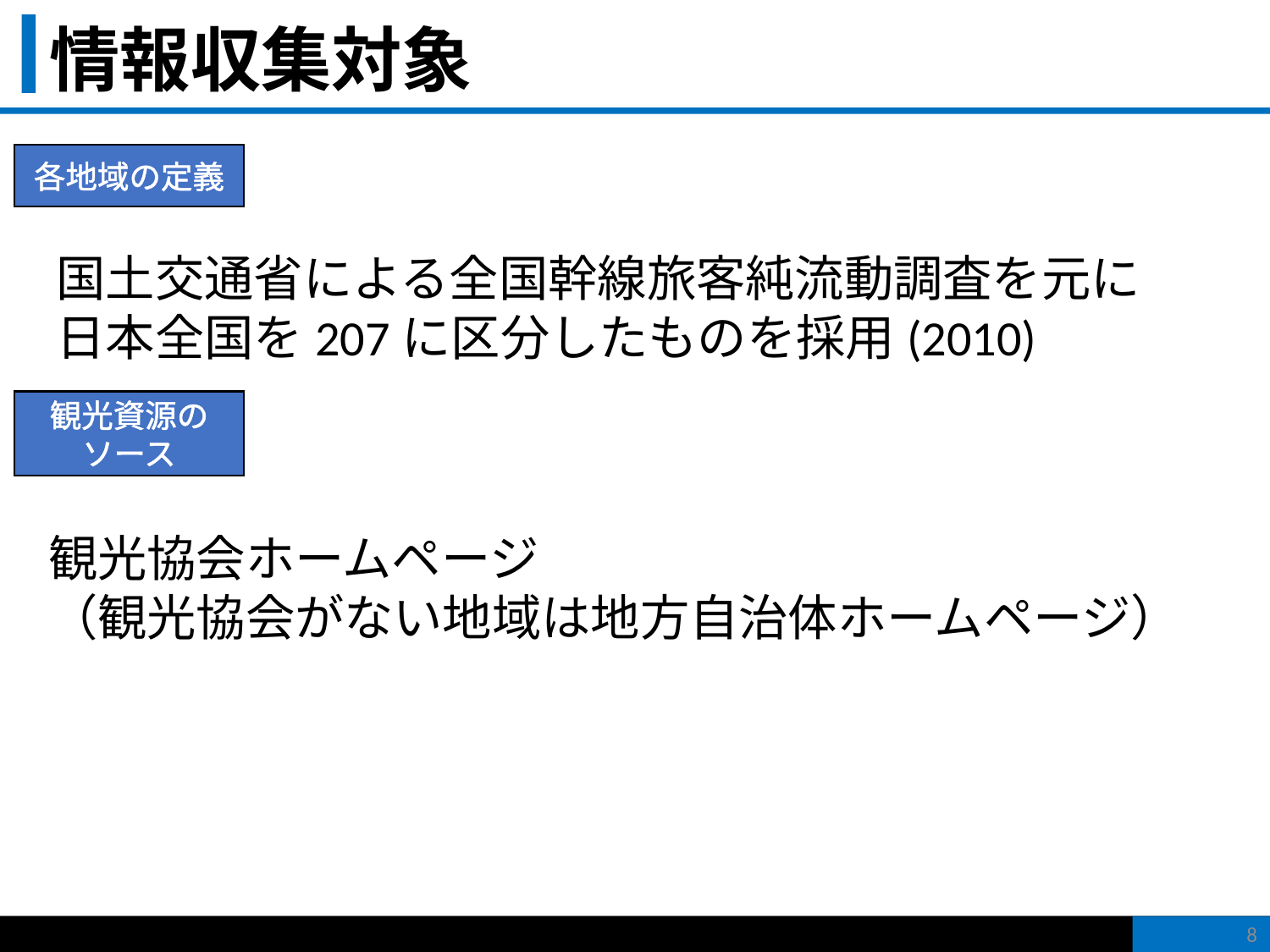

# 情報収集対象
各地域の定義
国土交通省による全国幹線旅客純流動調査を元に
日本全国を207に区分したものを採用(2010)
観光資源のソース
観光協会ホームページ
（観光協会がない地域は地方自治体ホームページ）
8